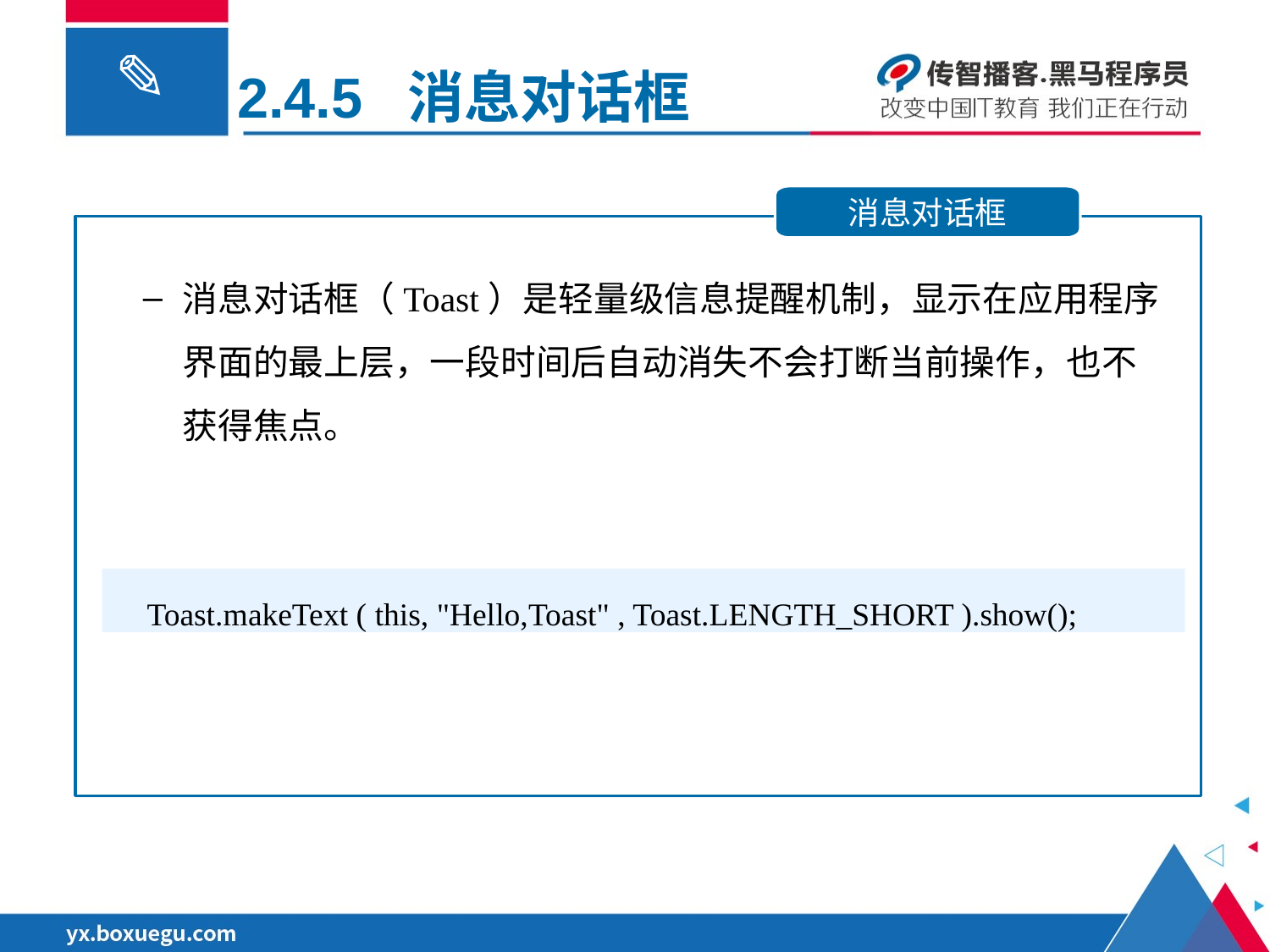

2.4.5  消息对话框

消息对话框

消息对话框（Toast）是轻量级信息提醒机制，显示在应用程序界面的最上层，一段时间后自动消失不会打断当前操作，也不获得焦点。
    Toast.makeText ( this, "Hello,Toast" , Toast.LENGTH_SHORT ).show();